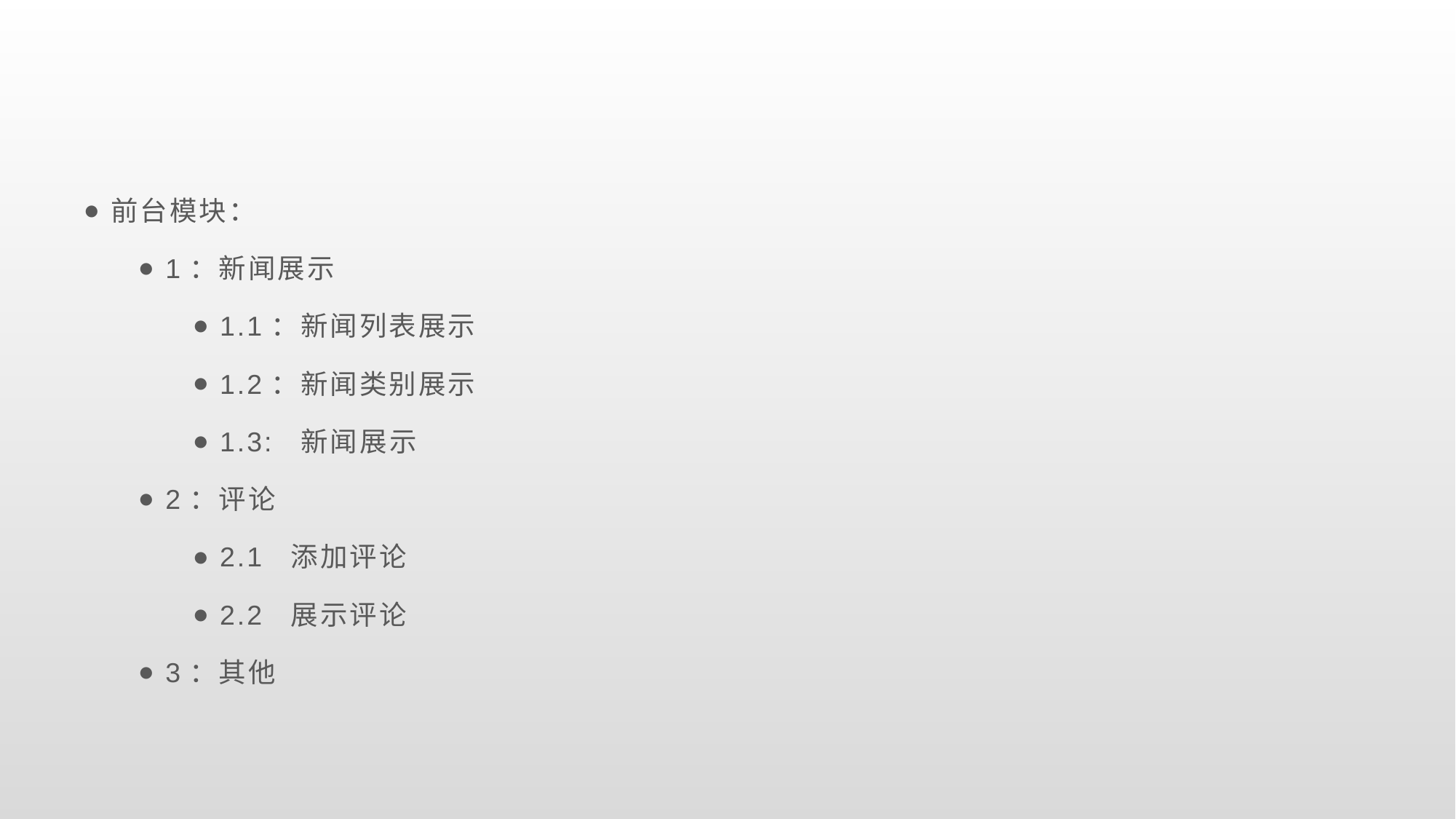

前台模块：
1：新闻展示
1.1：新闻列表展示
1.2：新闻类别展示
1.3:  新闻展示
2：评论
2.1  添加评论
2.2  展示评论
3：其他